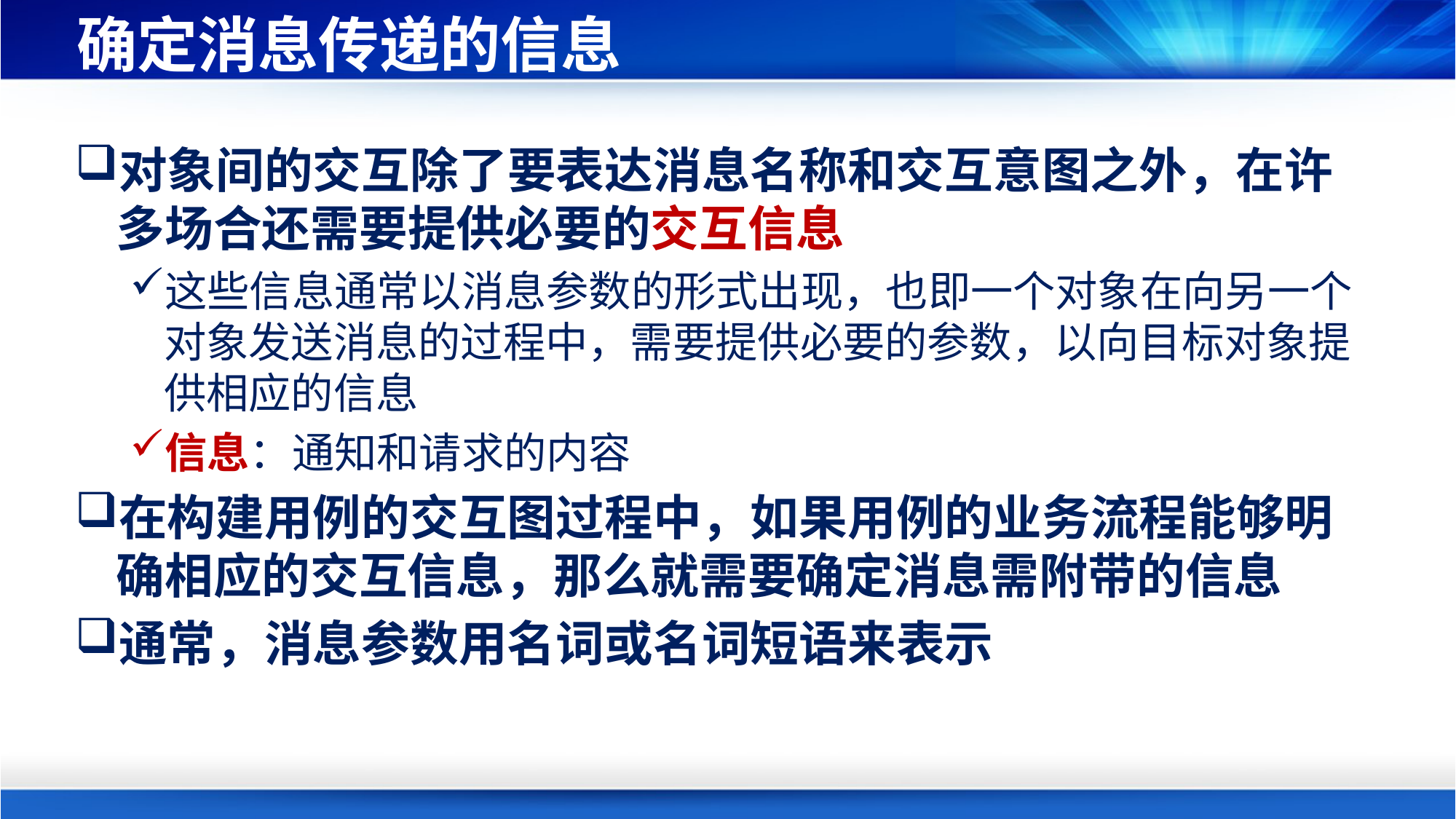

# 确定消息传递的信息
对象间的交互除了要表达消息名称和交互意图之外，在许多场合还需要提供必要的交互信息
这些信息通常以消息参数的形式出现，也即一个对象在向另一个对象发送消息的过程中，需要提供必要的参数，以向目标对象提供相应的信息
信息：通知和请求的内容
在构建用例的交互图过程中，如果用例的业务流程能够明确相应的交互信息，那么就需要确定消息需附带的信息
通常，消息参数用名词或名词短语来表示